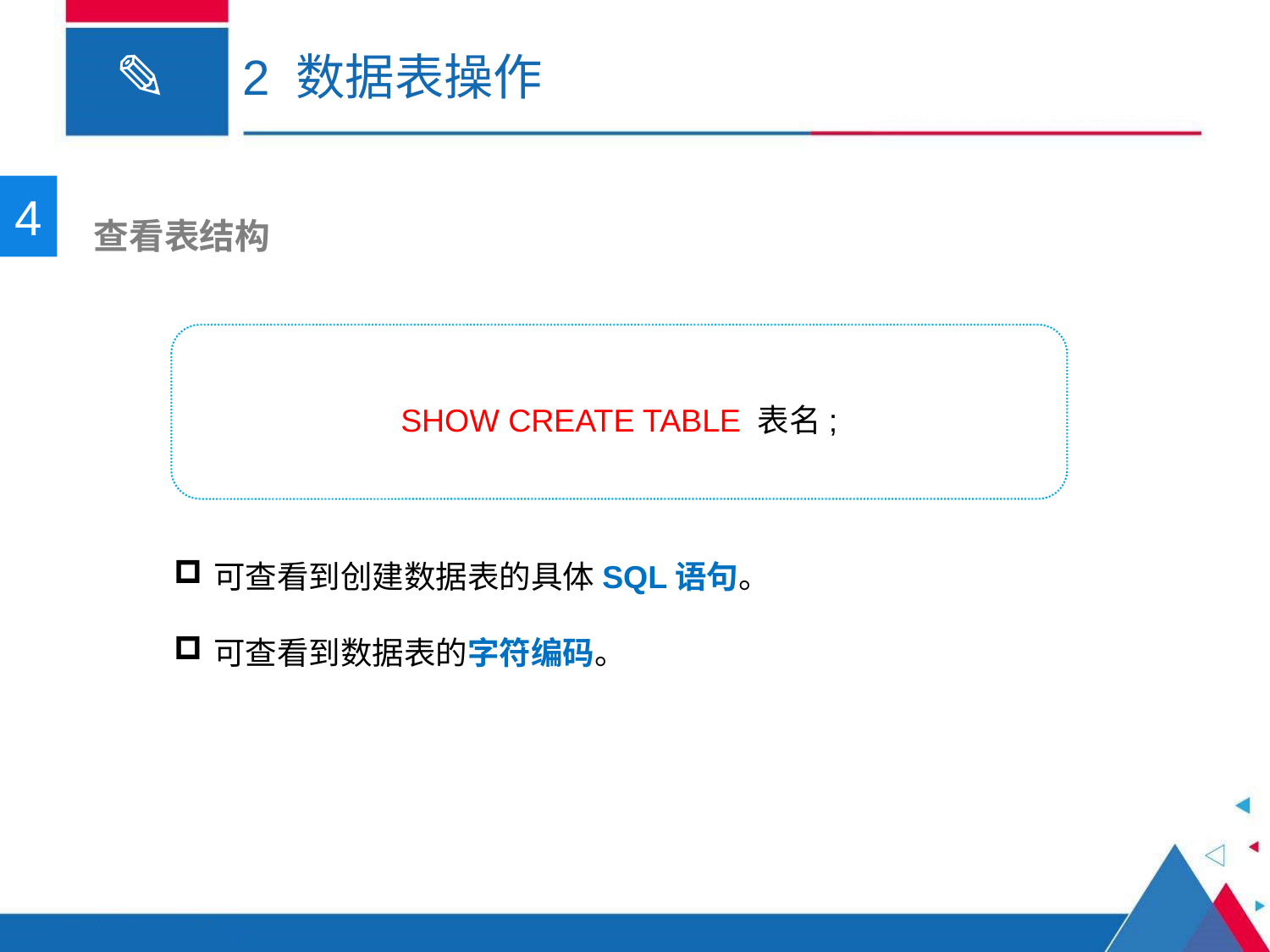

# 2 数据表操作

4
  查看表结构

SHOW CREATE TABLE 表名;
可查看到创建数据表的具体SQL语句。
可查看到数据表的字符编码。